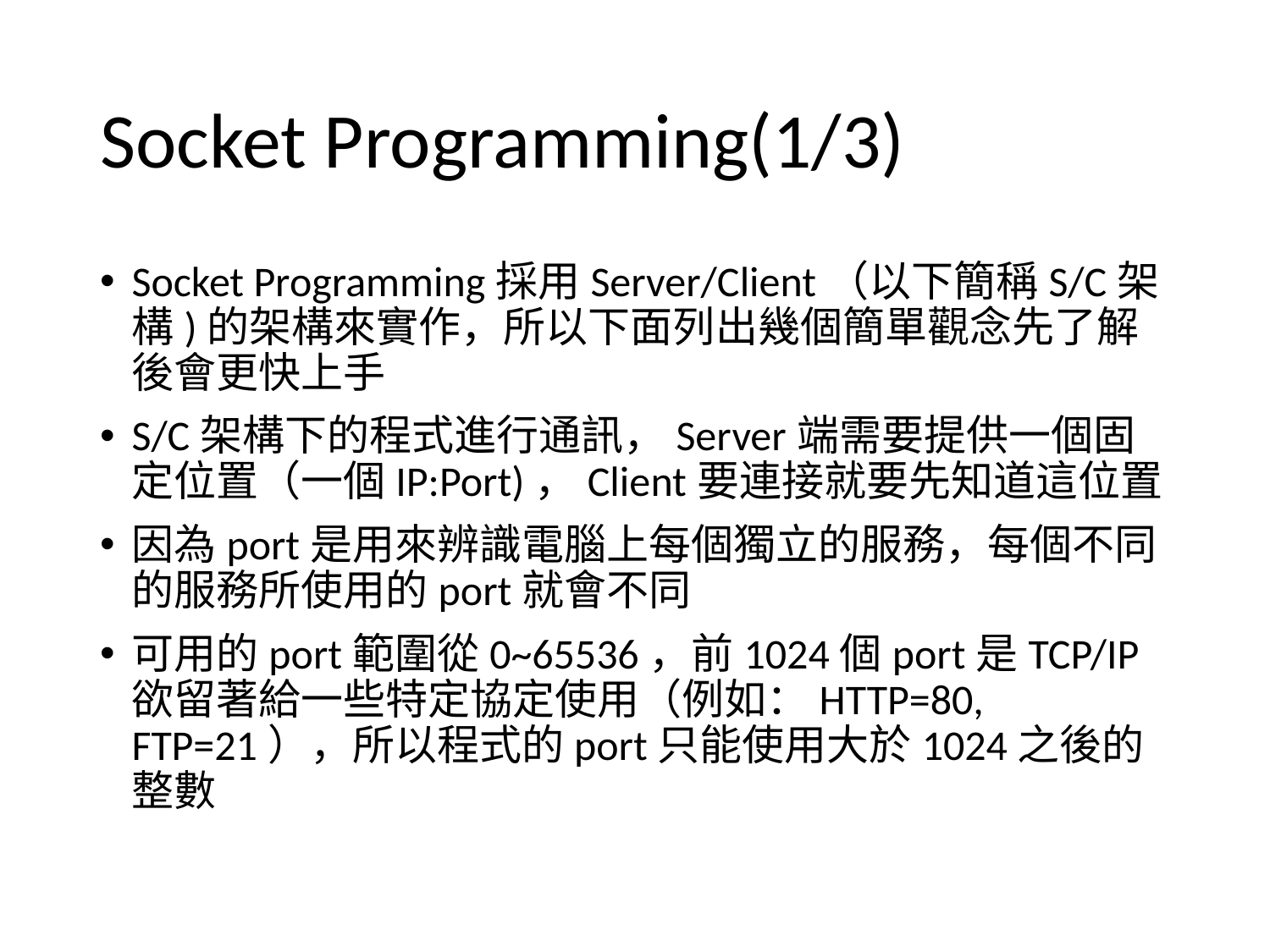

# Socket Programming(1/3)
Socket Programming採用Server/Client（以下簡稱S/C架構)的架構來實作，所以下面列出幾個簡單觀念先了解後會更快上手
S/C架構下的程式進行通訊，Server端需要提供一個固定位置（一個IP:Port)，Client要連接就要先知道這位置
因為port是用來辨識電腦上每個獨立的服務，每個不同的服務所使用的port就會不同
可用的port範圍從0~65536，前1024個port是TCP/IP欲留著給一些特定協定使用（例如：HTTP=80, FTP=21），所以程式的port只能使用大於1024之後的整數